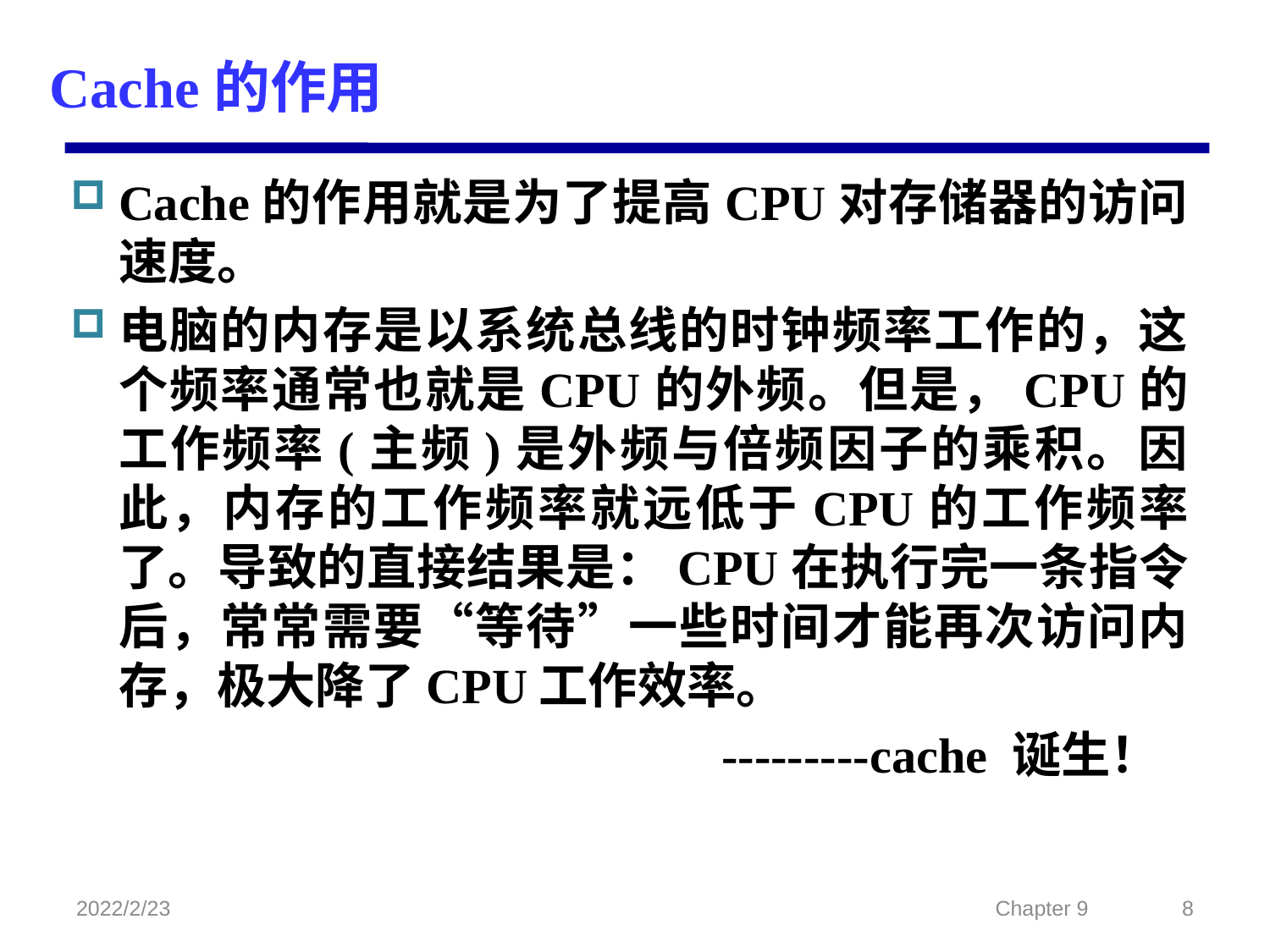

# Cache的作用
Cache的作用就是为了提高CPU对存储器的访问速度。
电脑的内存是以系统总线的时钟频率工作的，这个频率通常也就是CPU的外频。但是，CPU的工作频率(主频)是外频与倍频因子的乘积。因此，内存的工作频率就远低于CPU的工作频率了。导致的直接结果是：CPU在执行完一条指令后，常常需要“等待”一些时间才能再次访问内存，极大降了CPU工作效率。
                                                     ---------cache 诞生！
2022/2/23
Chapter 9
8